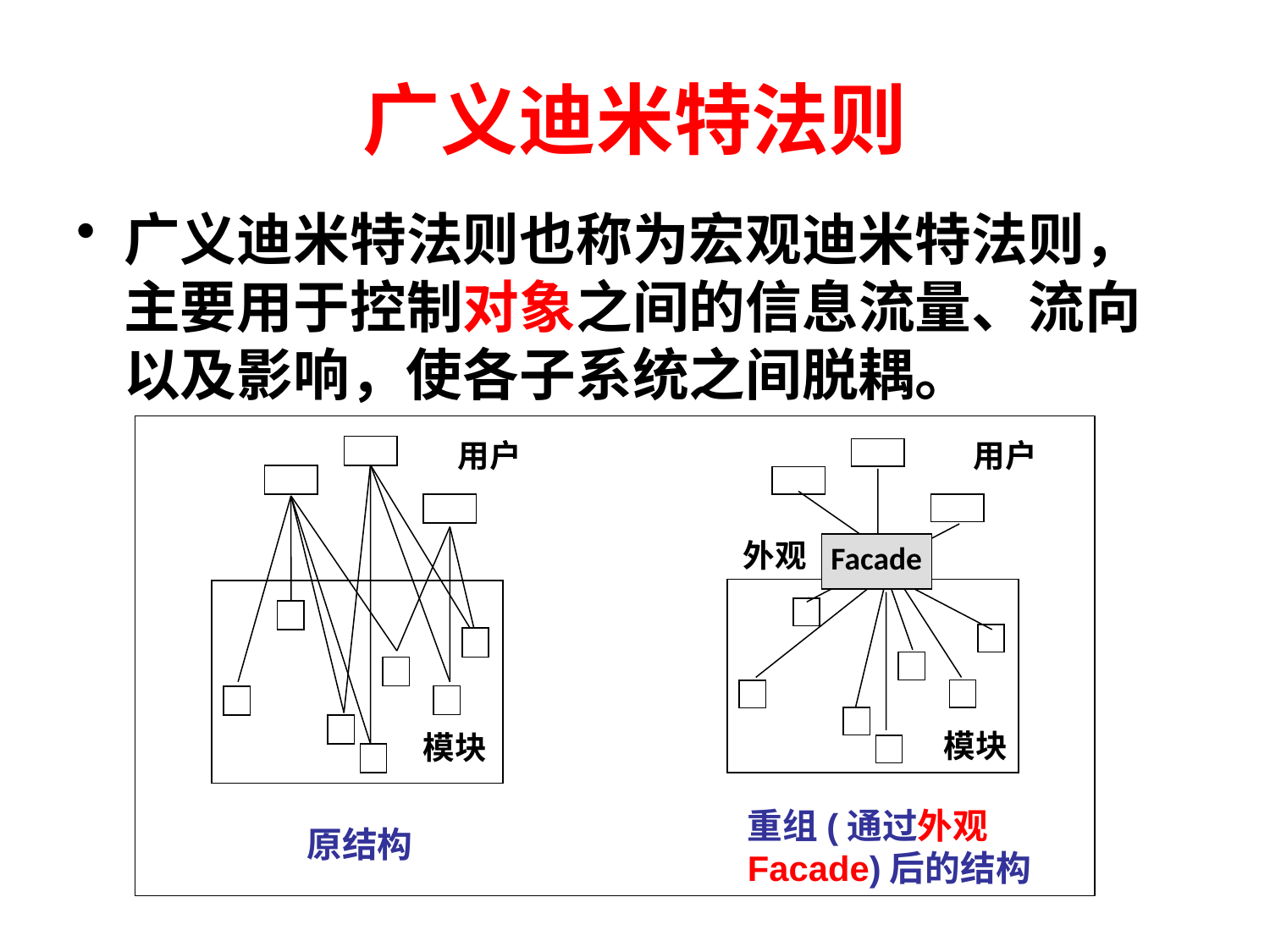

# 广义迪米特法则
广义迪米特法则也称为宏观迪米特法则，主要用于控制对象之间的信息流量、流向以及影响，使各子系统之间脱耦。

用户

用户

Facade

外观
模块
模块
重组(通过外观Facade)后的结构
原结构